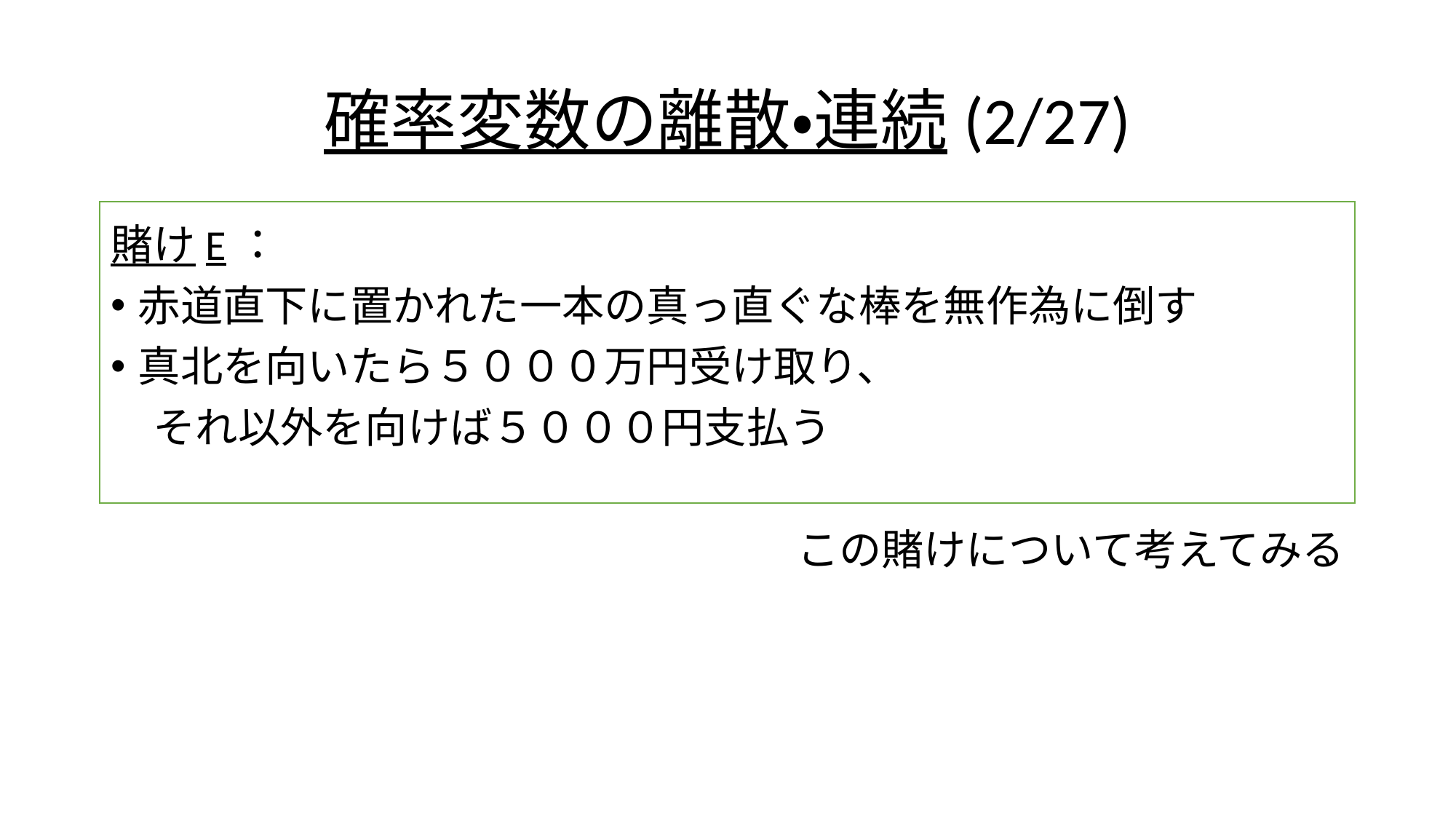

# 確率変数の離散・連続(2/27)

賭けE：
赤道直下に置かれた一本の真っ直ぐな棒を無作為に倒す
真北を向いたら５０００万円受け取り、
　それ以外を向けば５０００円支払う

この賭けについて考えてみる